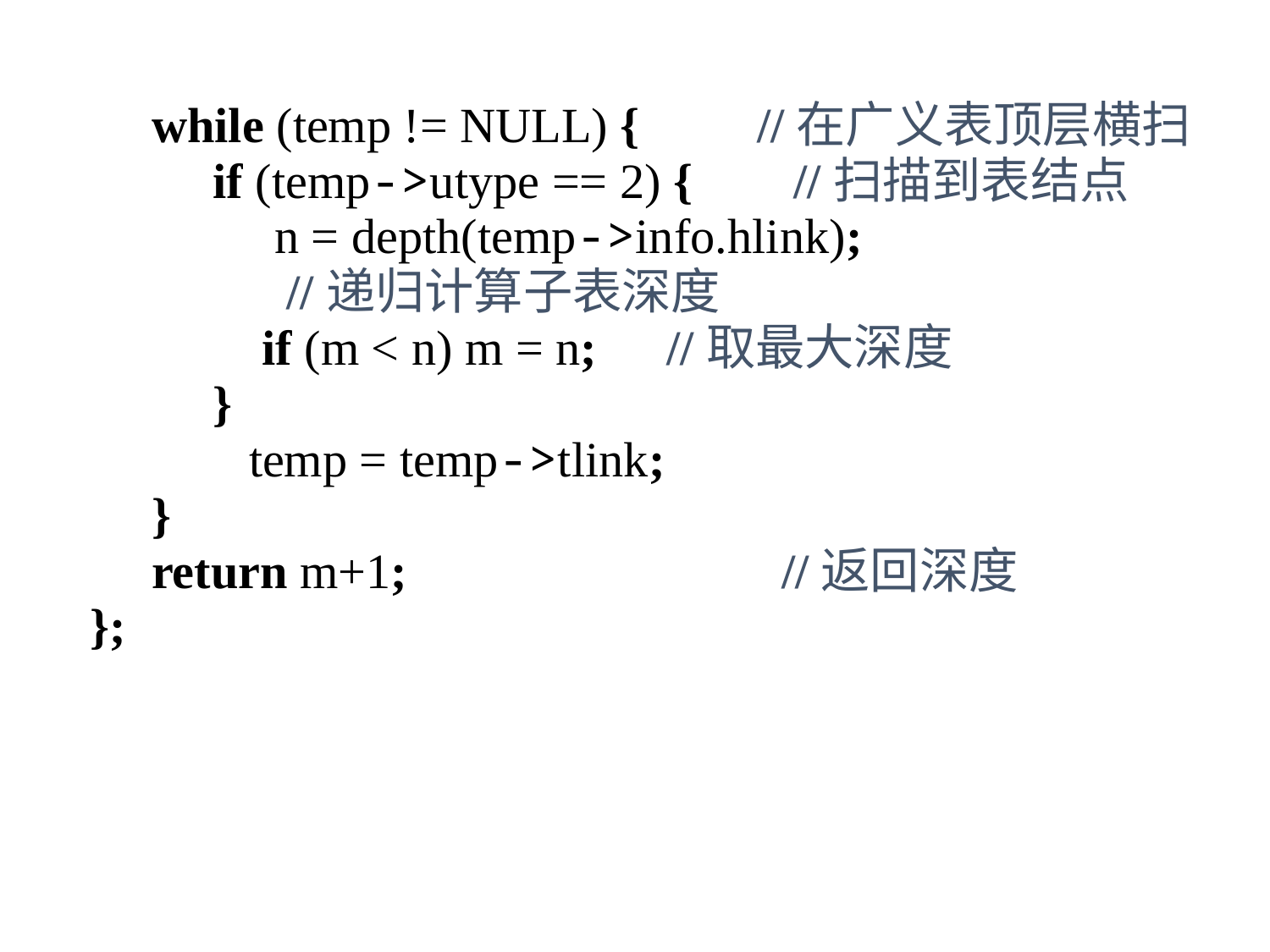

while (temp != NULL) {	//在广义表顶层横扫
          if (temp->utype == 2) {	   //扫描到表结点
               n = depth(temp->info.hlink);
                //递归计算子表深度
              if (m < n) m = n;	   //取最大深度
          }
		temp = temp->tlink;
     }
     return m+1;			  //返回深度
};